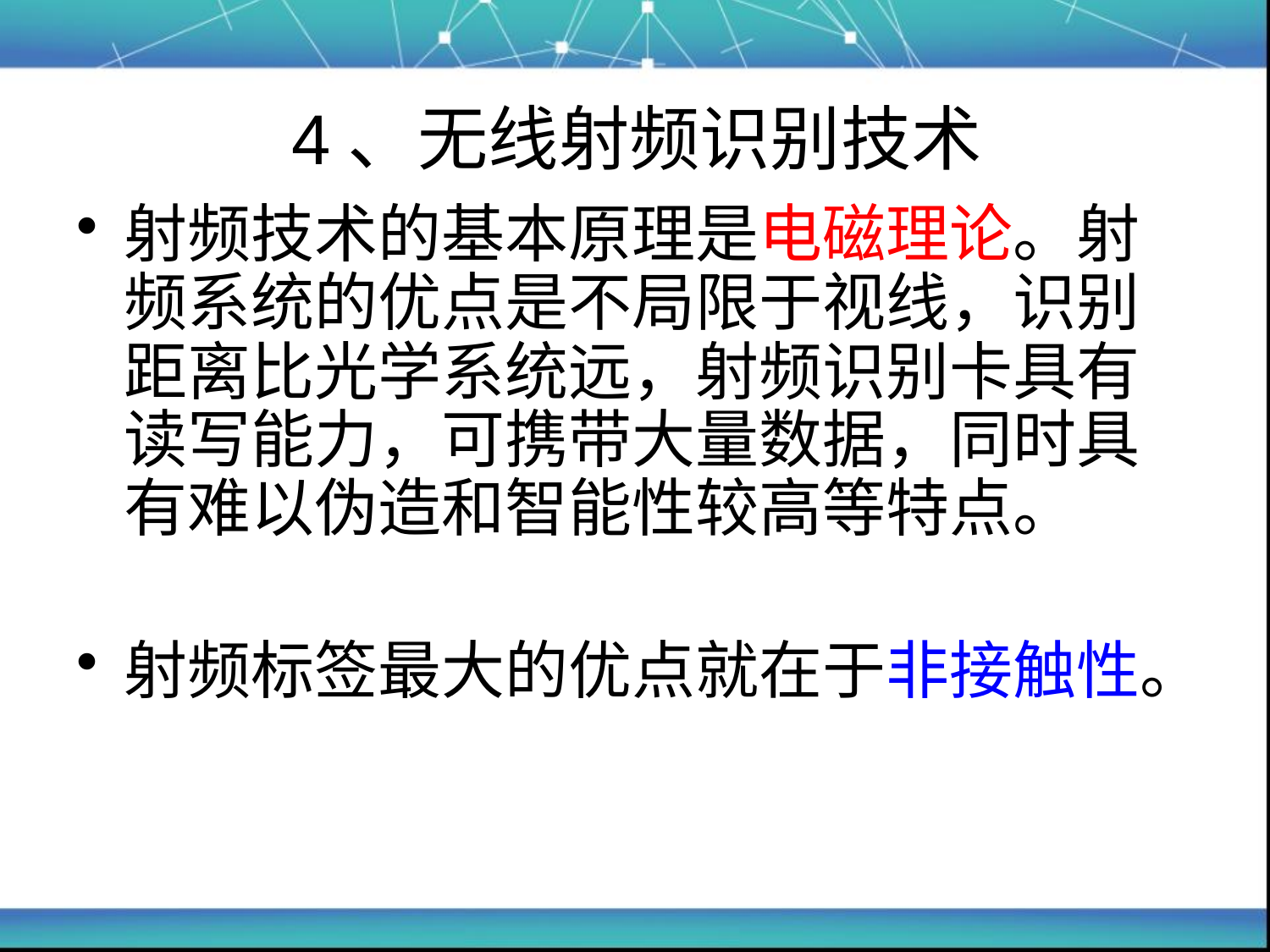

# 4、无线射频识别技术
射频技术的基本原理是电磁理论。射频系统的优点是不局限于视线，识别距离比光学系统远，射频识别卡具有读写能力，可携带大量数据，同时具有难以伪造和智能性较高等特点。

射频标签最大的优点就在于非接触性。
46